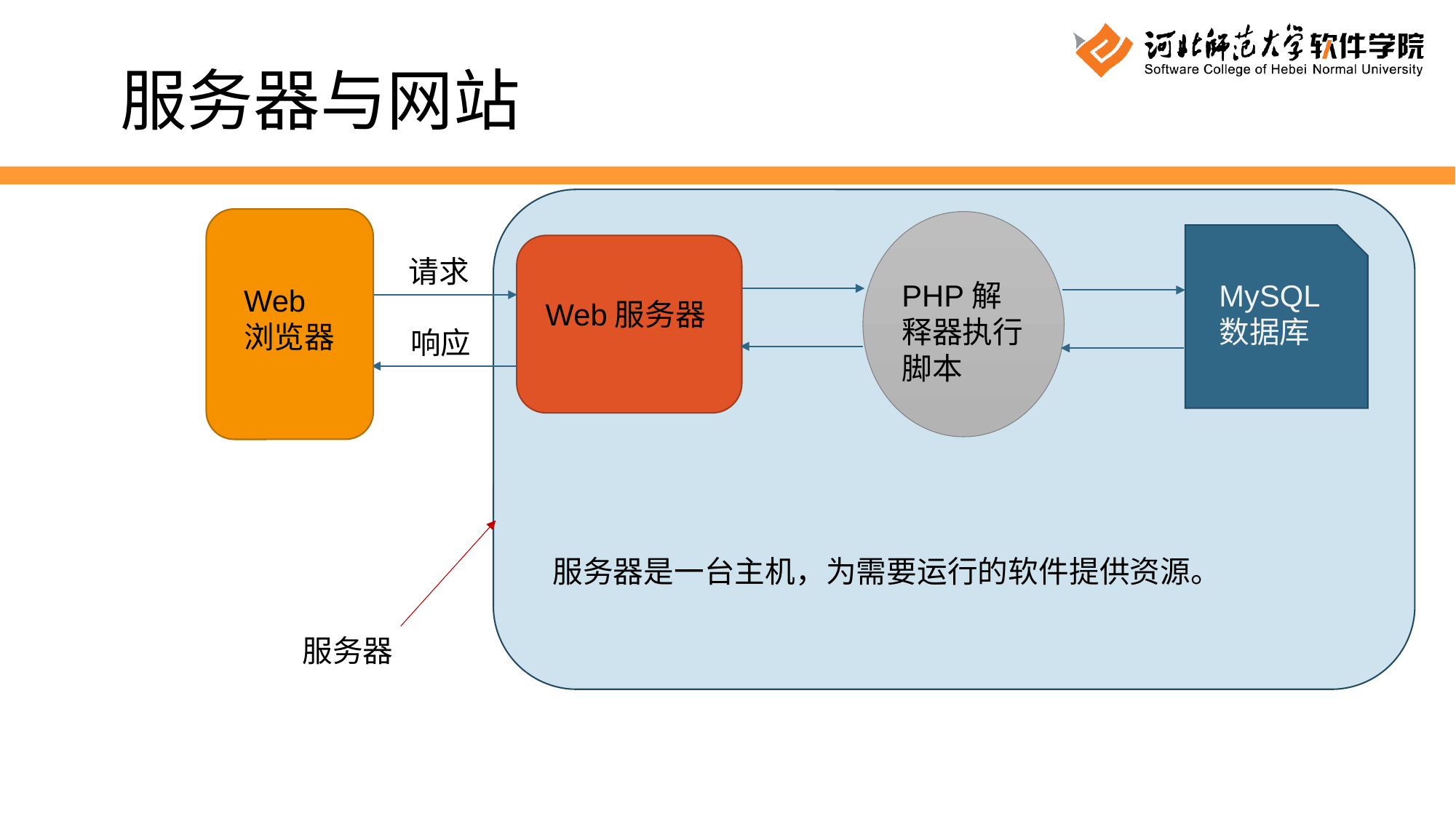

服务器与网站

请求
PHP解释器执行脚本
MySQL数据库
Web浏览器
Web服务器
响应
服务器是一台主机，为需要运行的软件提供资源。
服务器